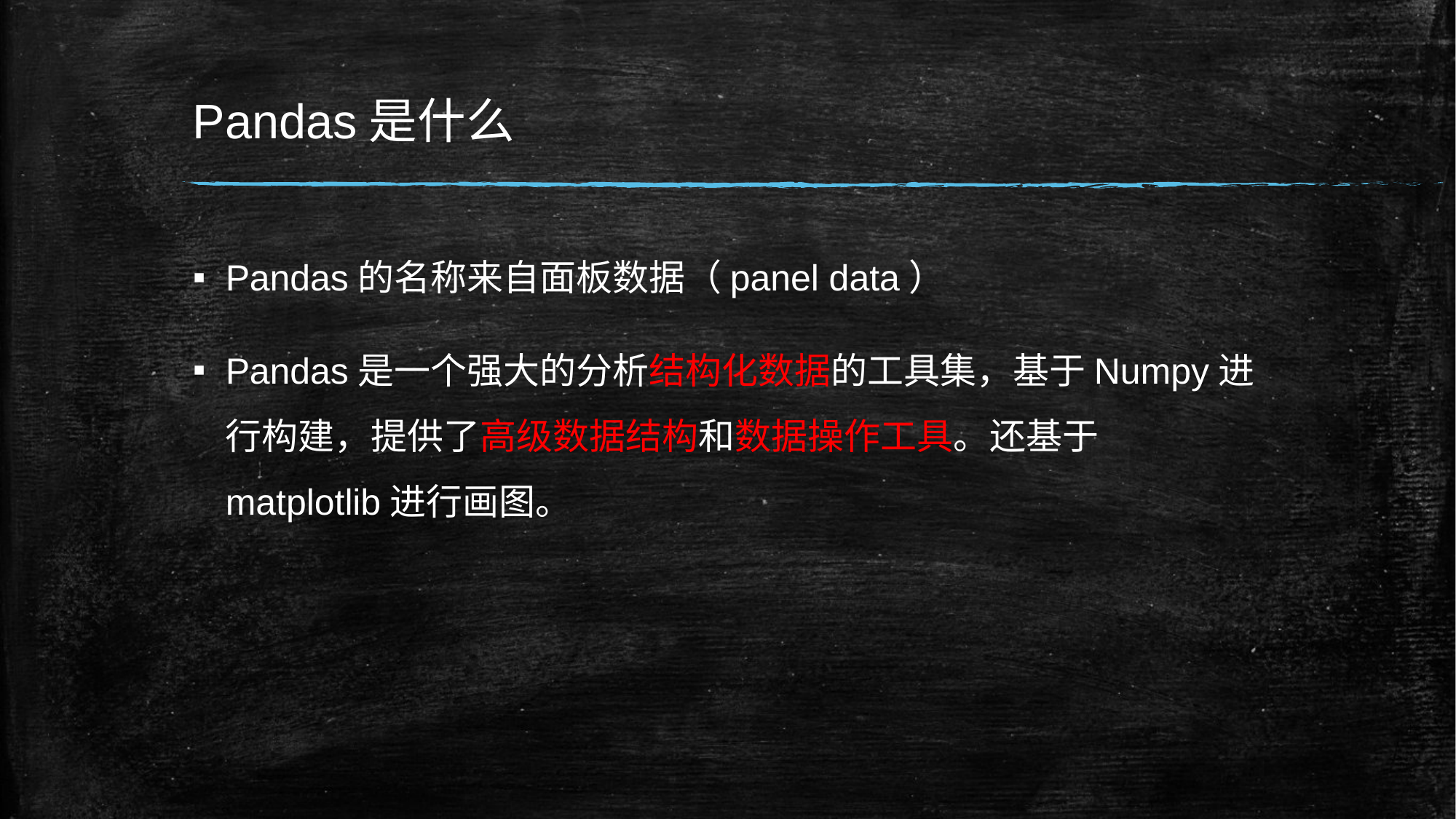

# Pandas是什么
Pandas的名称来自面板数据（panel data）
Pandas是一个强大的分析结构化数据的工具集，基于Numpy进行构建，提供了高级数据结构和数据操作工具。还基于matplotlib进行画图。